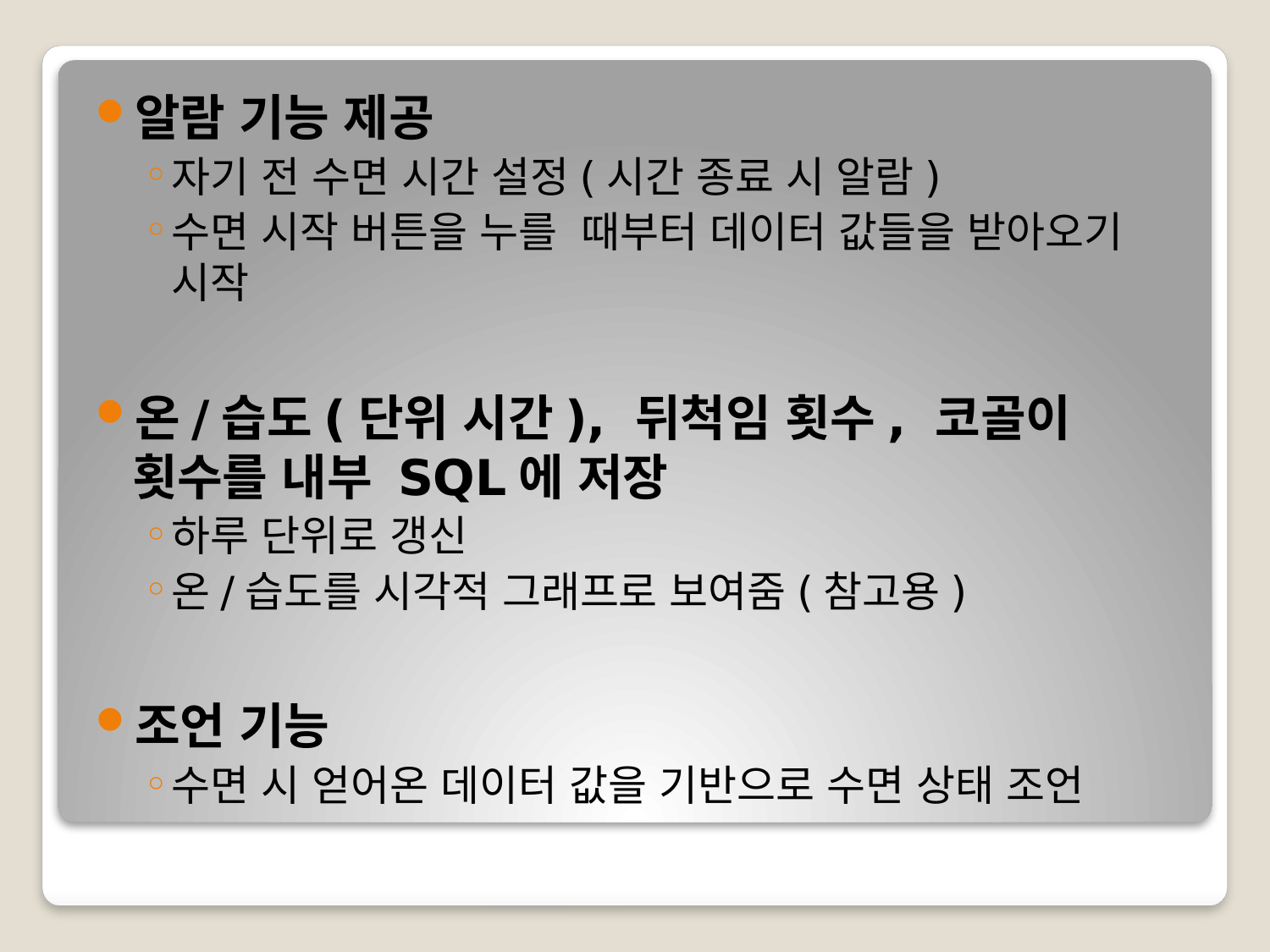

알람 기능 제공
자기 전 수면 시간 설정(시간 종료 시 알람)
수면 시작 버튼을 누를  때부터 데이터 값들을 받아오기 시작

온/습도(단위 시간), 뒤척임 횟수, 코골이 횟수를 내부 SQL에 저장
하루 단위로 갱신
온/습도를 시각적 그래프로 보여줌(참고용)

조언 기능
수면 시 얻어온 데이터 값을 기반으로 수면 상태 조언